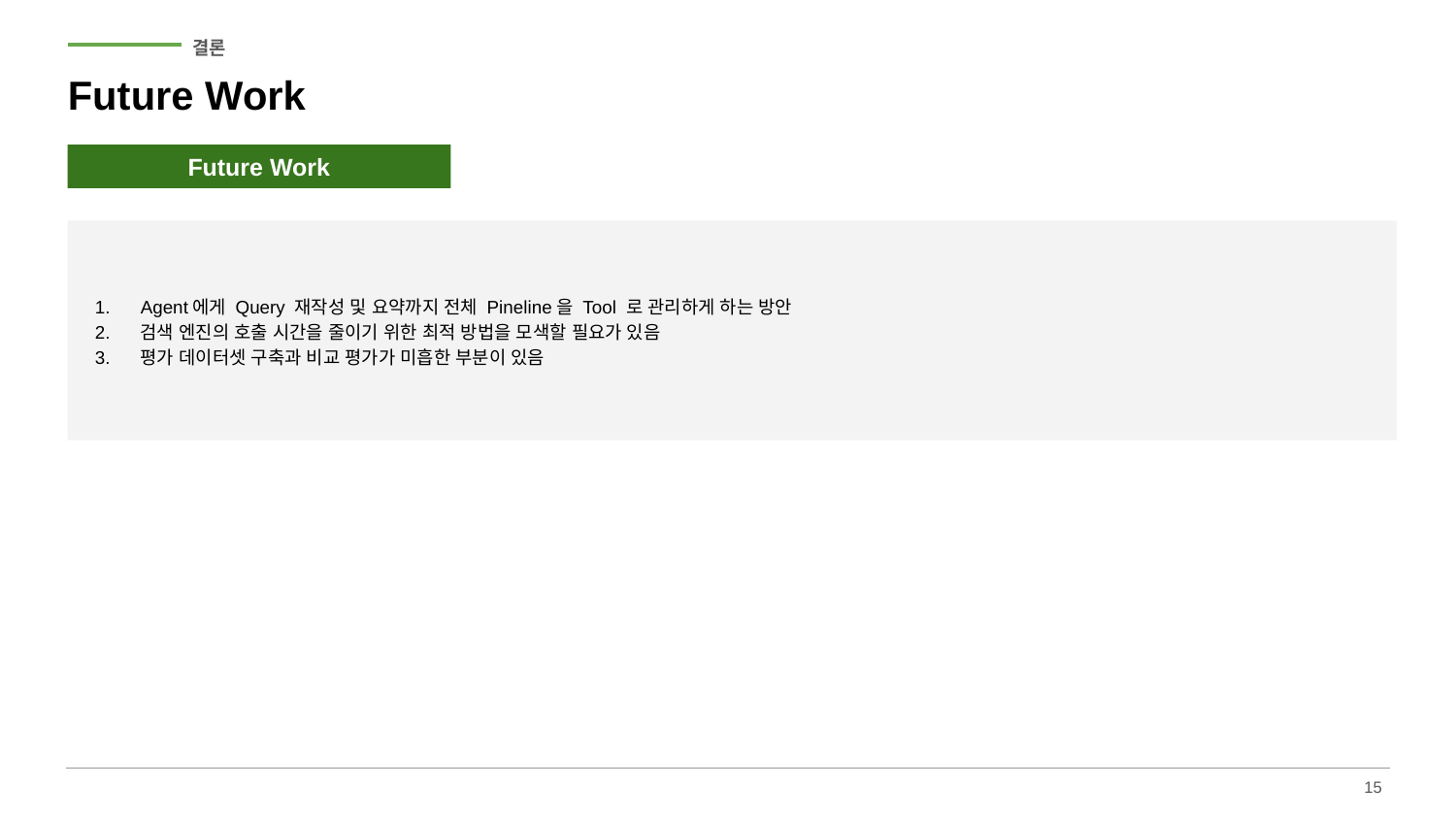

결론
# Future Work
Future Work
Agent에게 Query 재작성 및 요약까지 전체 Pineline을 Tool 로 관리하게 하는 방안
검색 엔진의 호출 시간을 줄이기 위한 최적 방법을 모색할 필요가 있음
평가 데이터셋 구축과 비교 평가가 미흡한 부분이 있음
15